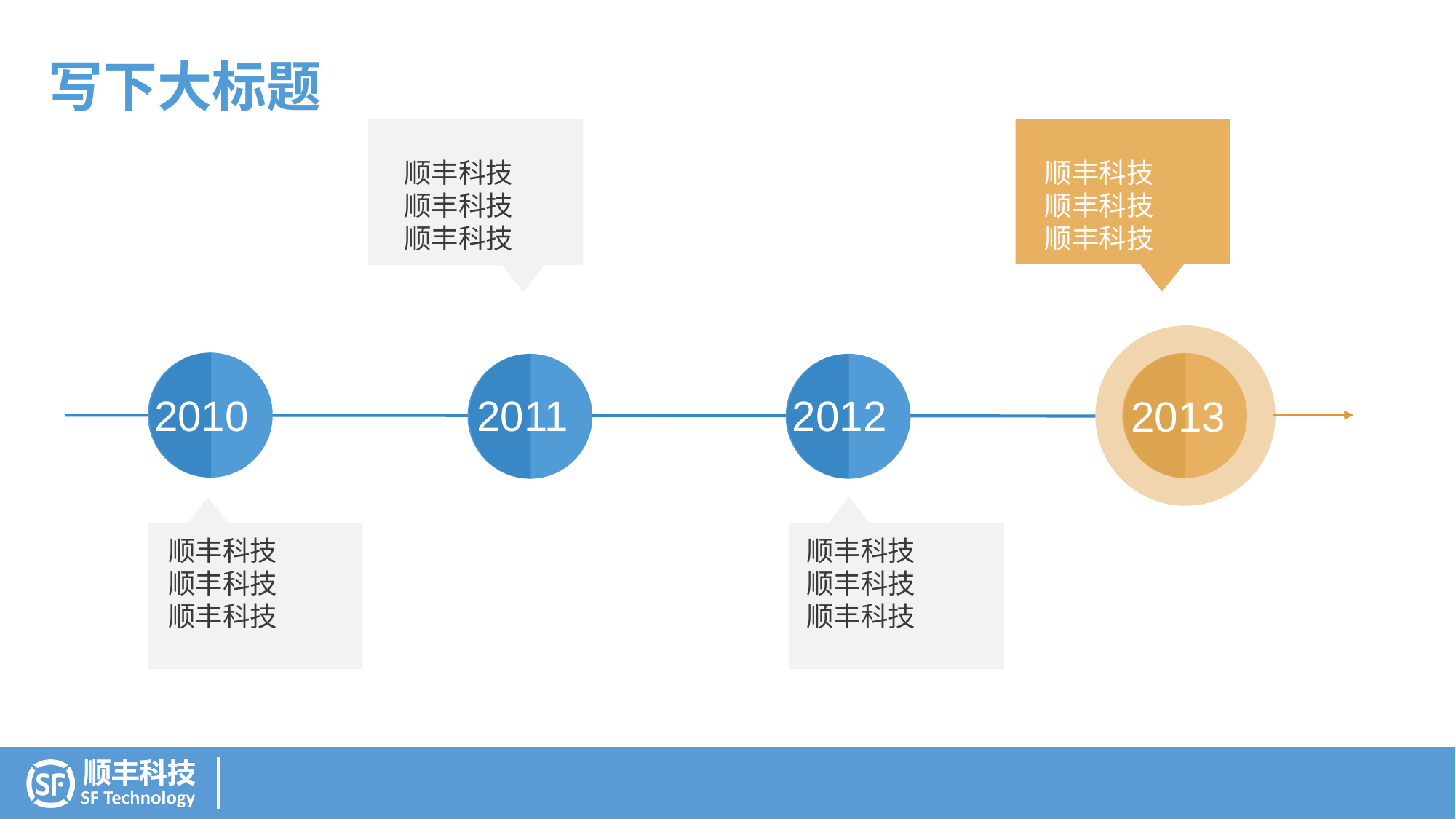

写下大标题

顺丰科技
顺丰科技
顺丰科技
顺丰科技
顺丰科技
顺丰科技

2010
2011
2012
2013

顺丰科技
顺丰科技
顺丰科技
顺丰科技
顺丰科技
顺丰科技